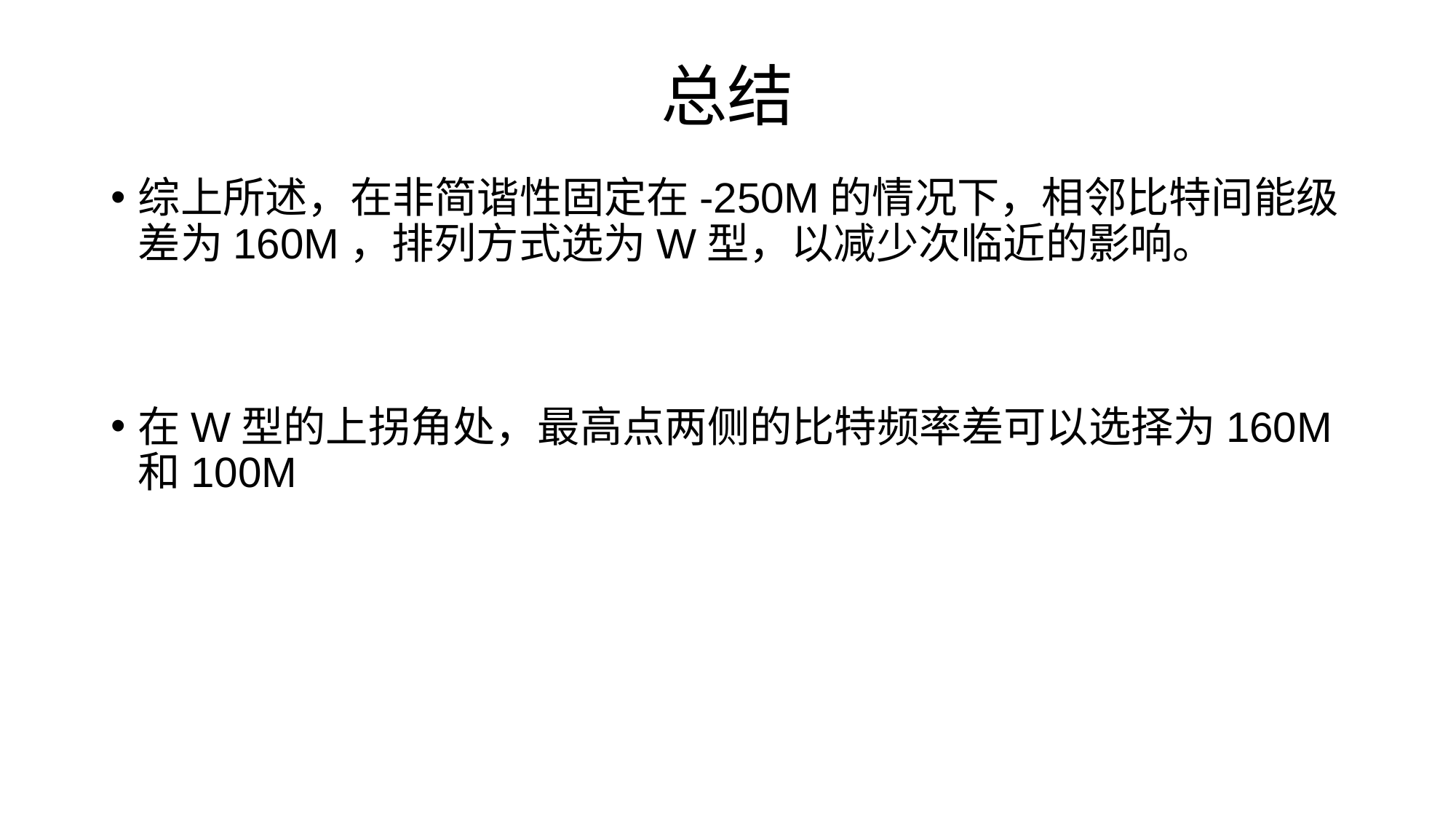

# 总结
综上所述，在非简谐性固定在-250M的情况下，相邻比特间能级差为160M，排列方式选为W型，以减少次临近的影响。

在W型的上拐角处，最高点两侧的比特频率差可以选择为160M和100M